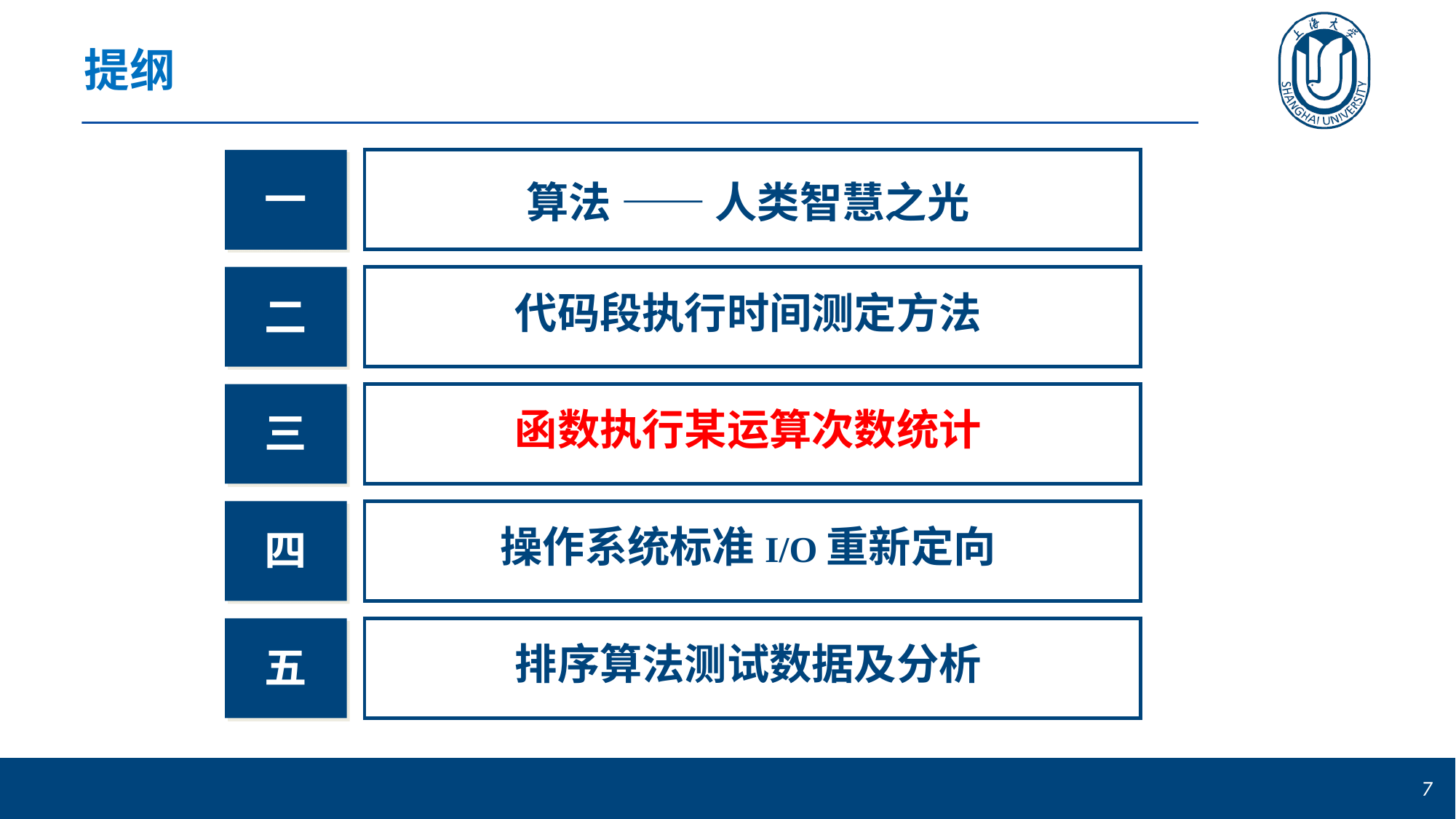

# 提纲

一
算法 —— 人类智慧之光

二
代码段执行时间测定方法

三
函数执行某运算次数统计

四
操作系统标准I/O重新定向

五
排序算法测试数据及分析
7